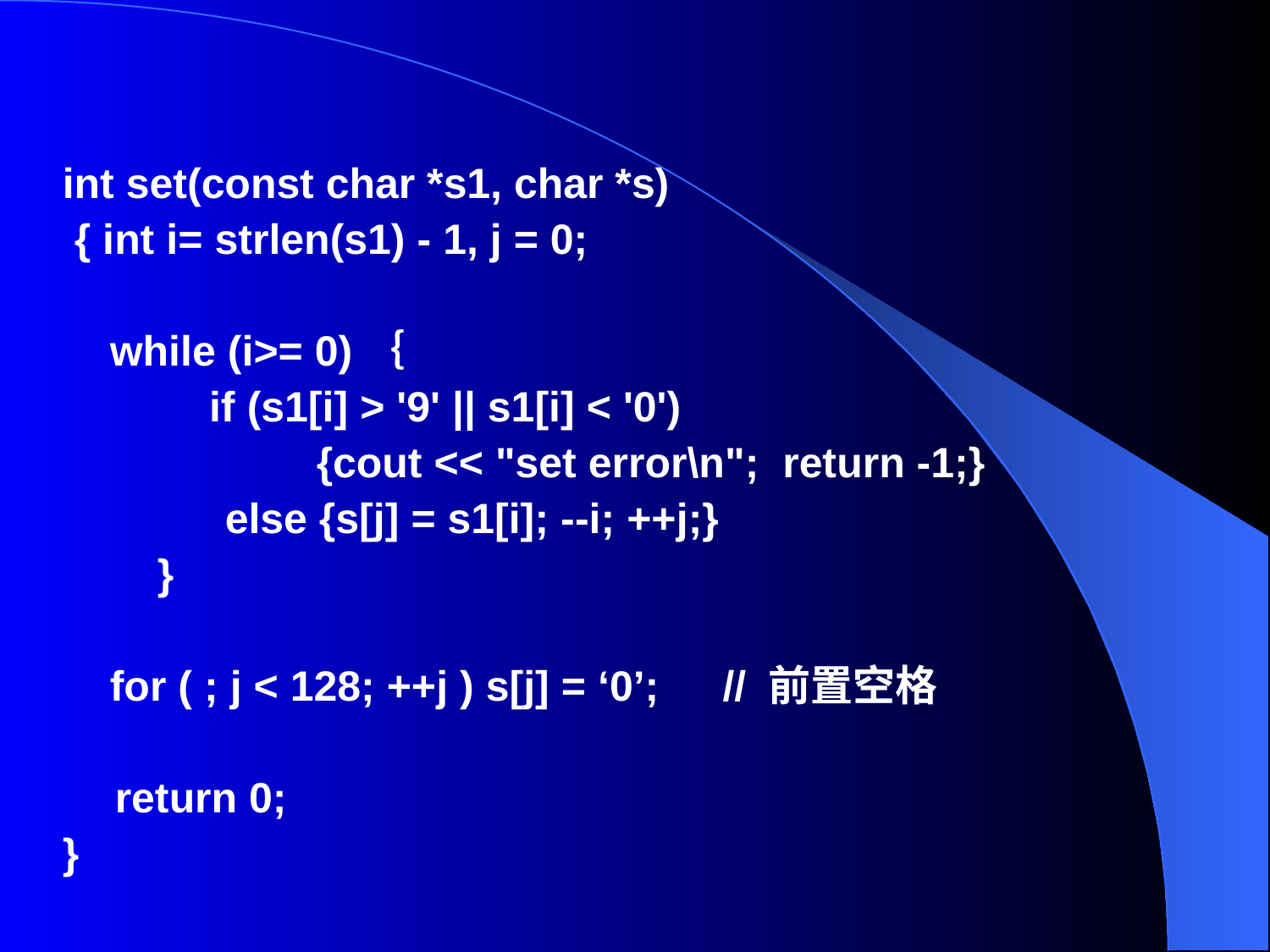

int set(const char *s1, char *s)
 { int i= strlen(s1) - 1, j = 0;

    while (i>= 0)｛
　　　 if (s1[i] > '9' || s1[i] < '0')
		{cout << "set error\n";  return -1;}
	   else {s[j] = s1[i]; --i; ++j;}
        }

    for ( ; j < 128; ++j ) s[j] = ‘0’;　// 前置空格

　return 0;
}